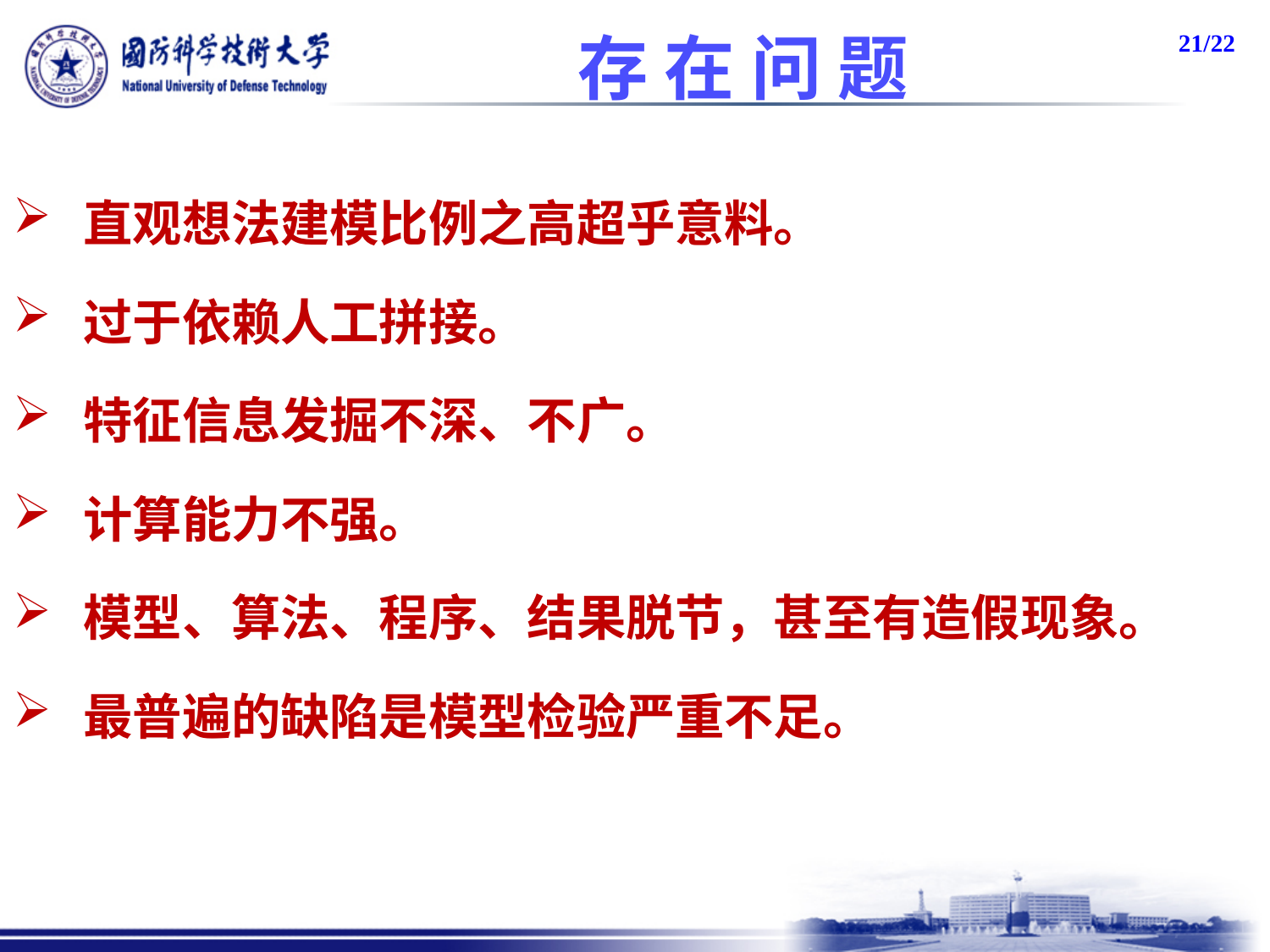

# 存 在 问 题

 直观想法建模比例之高超乎意料。
 过于依赖人工拼接。
 特征信息发掘不深、不广。
 计算能力不强。
 模型、算法、程序、结果脱节，甚至有造假现象。
 最普遍的缺陷是模型检验严重不足。